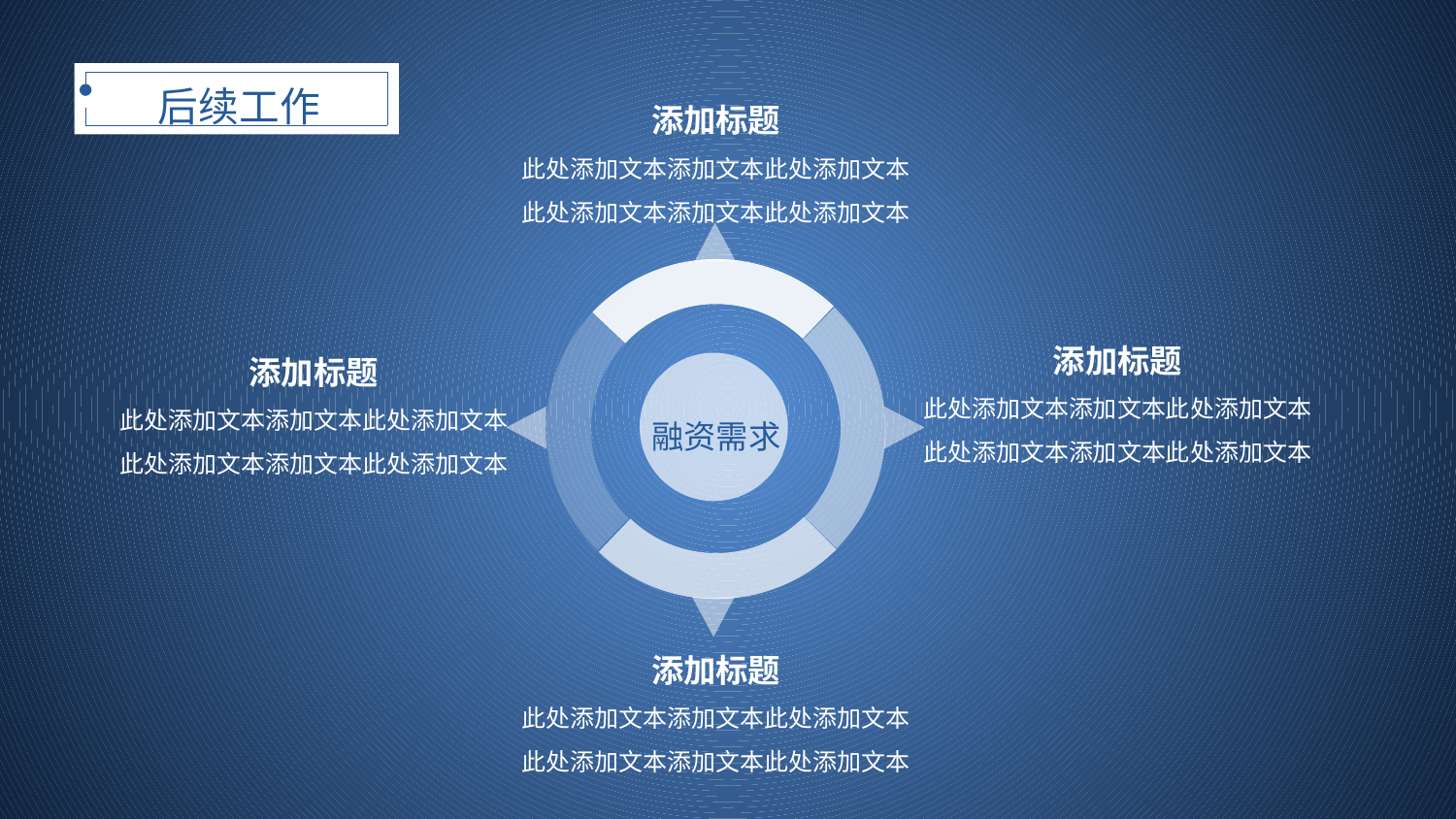

后续工作

添加标题
此处添加文本添加文本此处添加文本
此处添加文本添加文本此处添加文本

融资需求
添加标题
此处添加文本添加文本此处添加文本
此处添加文本添加文本此处添加文本
添加标题
此处添加文本添加文本此处添加文本
此处添加文本添加文本此处添加文本
添加标题
此处添加文本添加文本此处添加文本
此处添加文本添加文本此处添加文本